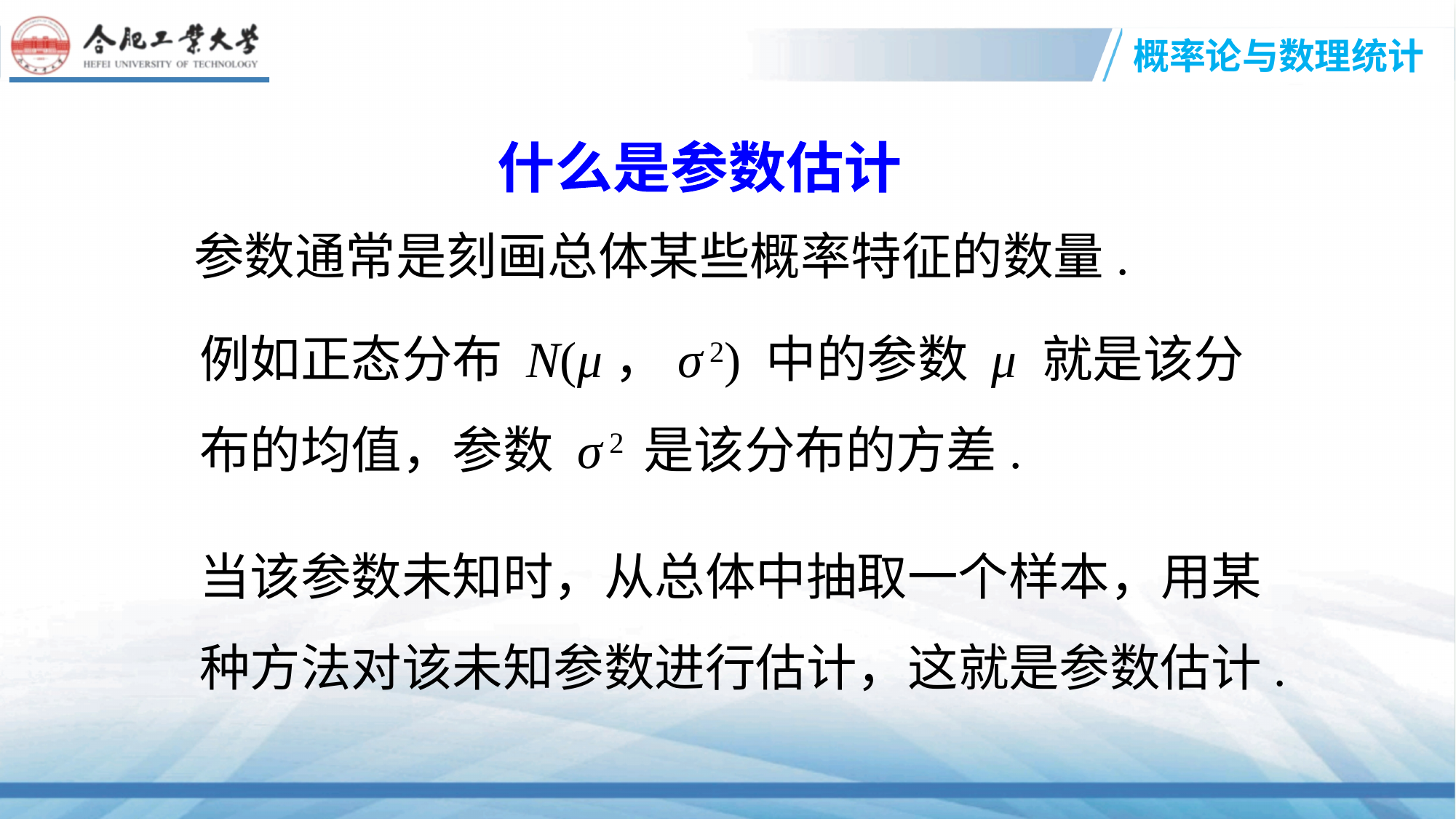

什么是参数估计
参数通常是刻画总体某些概率特征的数量.
例如正态分布 N(μ，σ 2) 中的参数 μ 就是该分布的均值，参数 σ 2 是该分布的方差.
当该参数未知时，从总体中抽取一个样本，用某种方法对该未知参数进行估计，这就是参数估计.